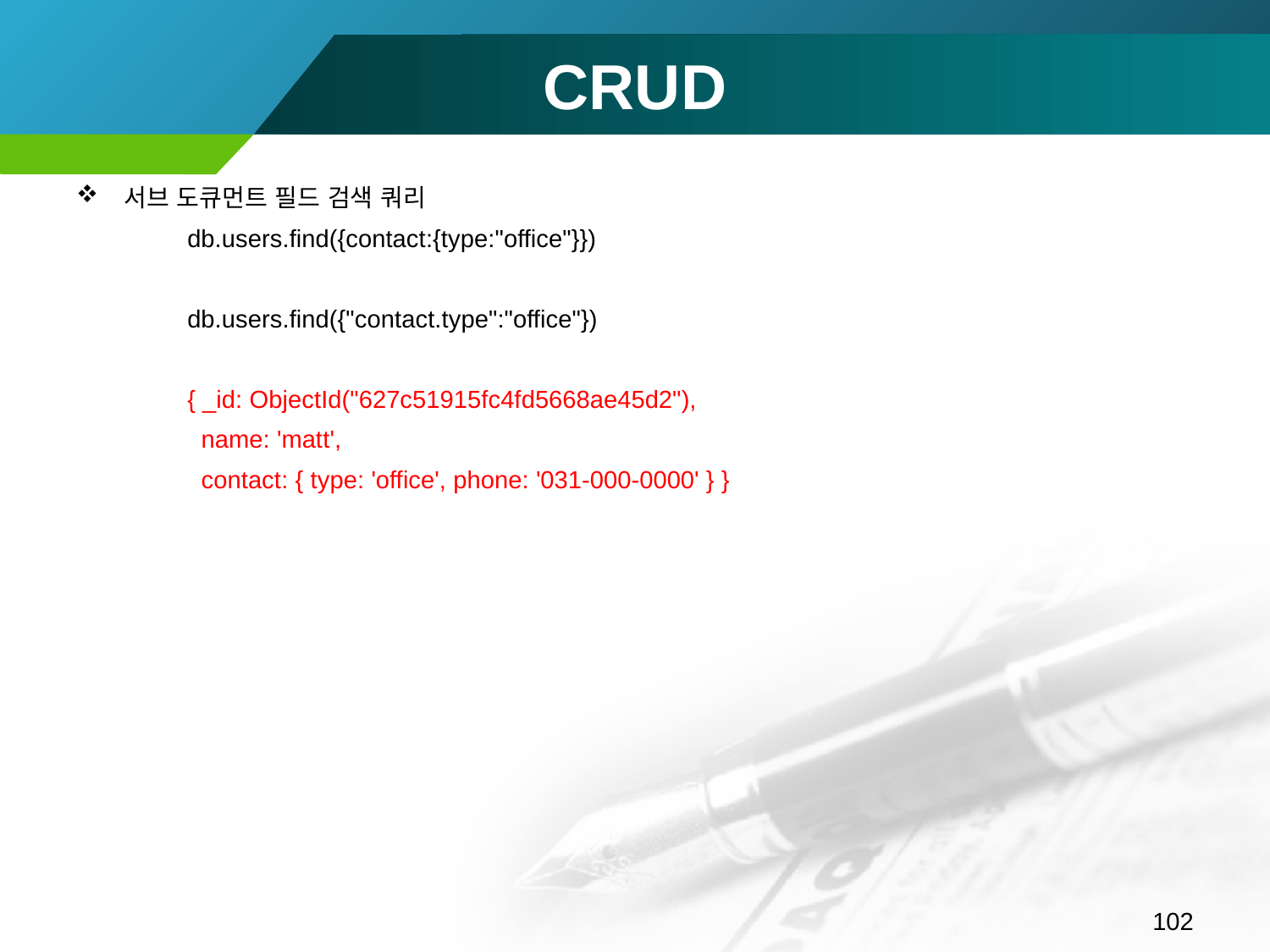

# CRUD
서브 도큐먼트 필드 검색 쿼리
db.users.find({contact:{type:"office"}})

db.users.find({"contact.type":"office"})

{ _id: ObjectId("627c51915fc4fd5668ae45d2"),
  name: 'matt',
  contact: { type: 'office', phone: '031-000-0000' } }
102